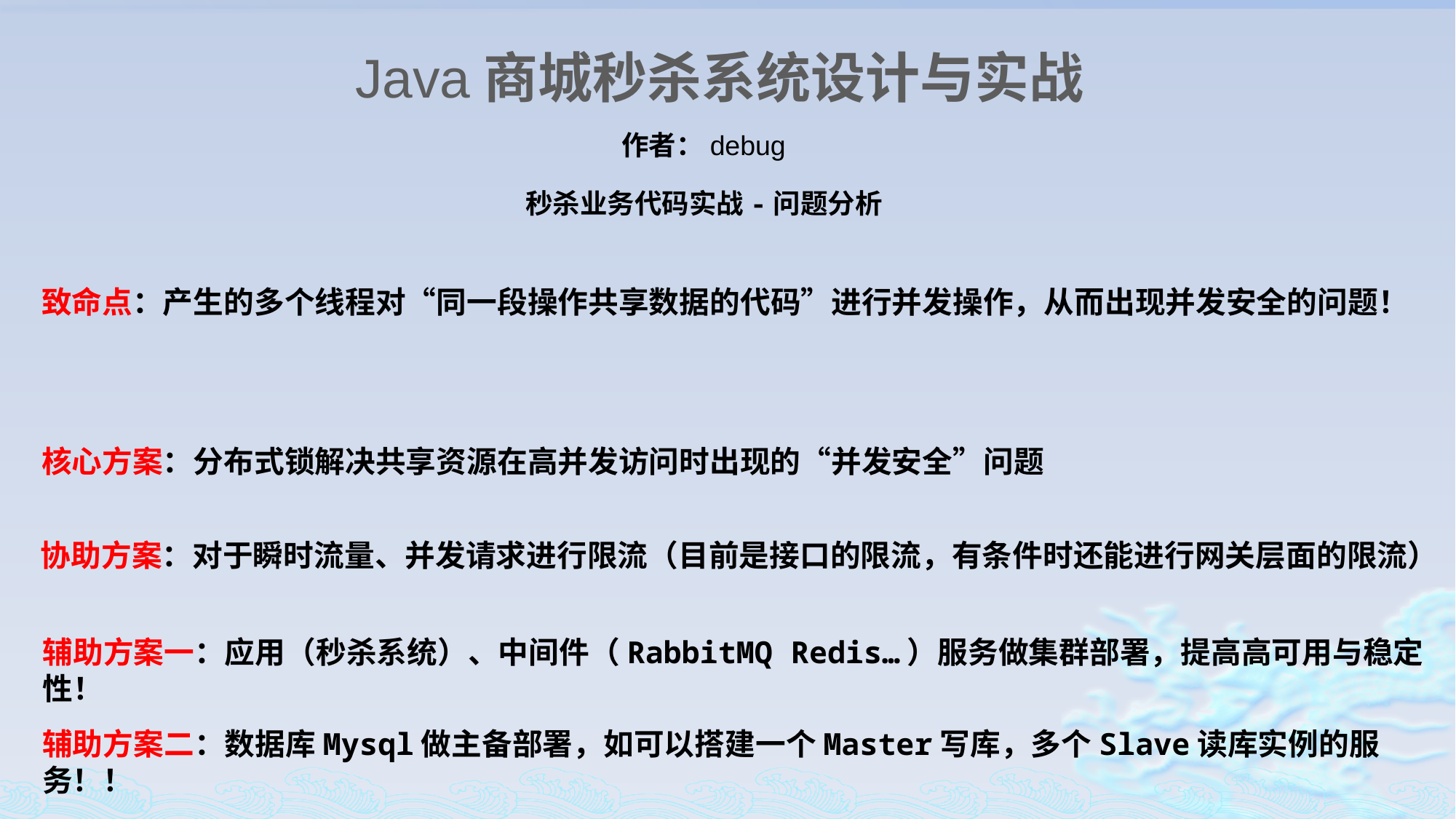

Java商城秒杀系统设计与实战
作者：debug
秒杀业务代码实战-问题分析
致命点：产生的多个线程对“同一段操作共享数据的代码”进行并发操作，从而出现并发安全的问题！
核心方案：分布式锁解决共享资源在高并发访问时出现的“并发安全”问题
协助方案：对于瞬时流量、并发请求进行限流（目前是接口的限流，有条件时还能进行网关层面的限流）
辅助方案一：应用（秒杀系统）、中间件（RabbitMQ Redis…）服务做集群部署，提高高可用与稳定性！
辅助方案二：数据库Mysql做主备部署，如可以搭建一个Master写库，多个Slave读库实例的服务！！